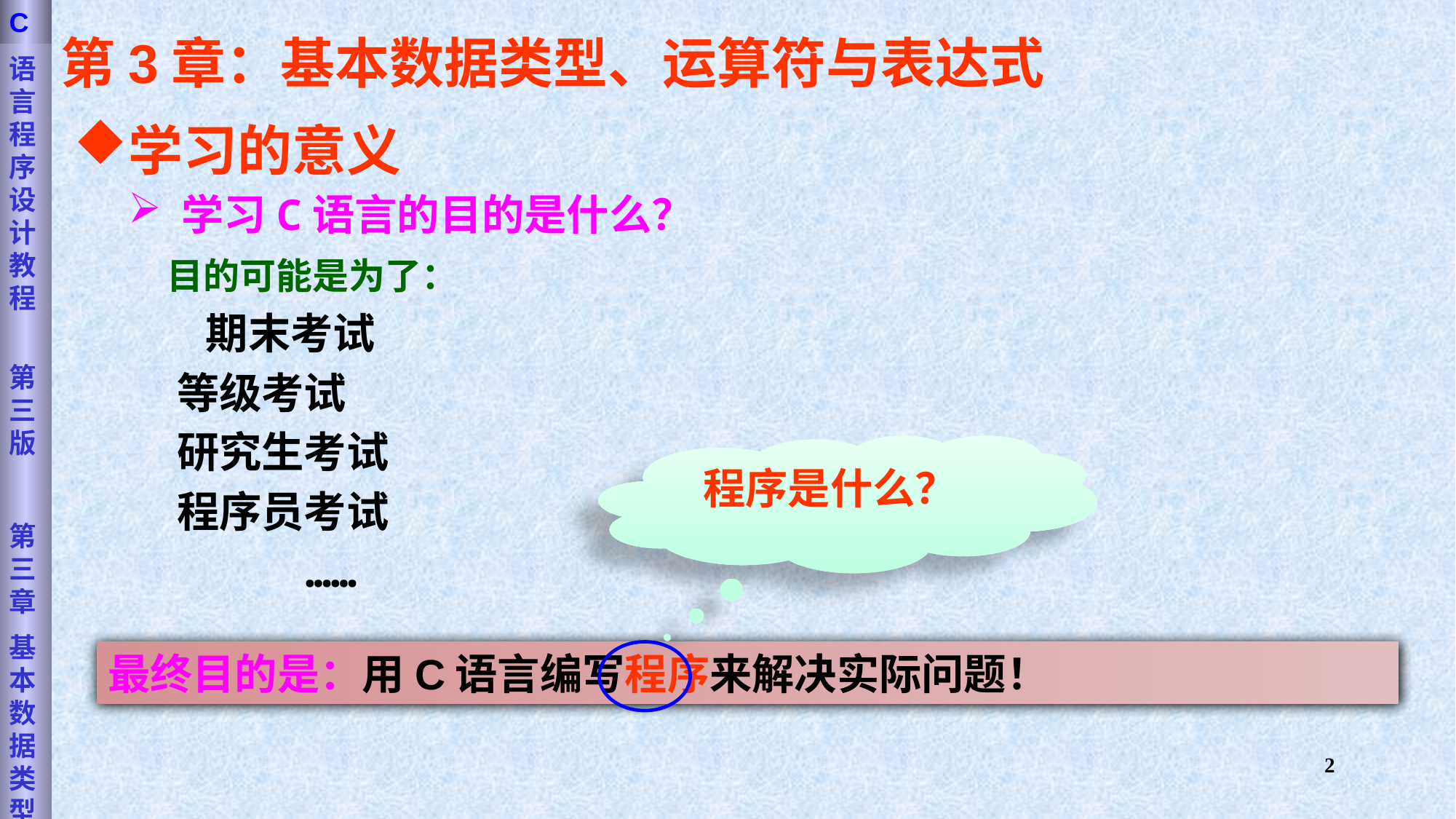

语言程序设计教程
第三版

第三章
基本数据类型
C
第3章：基本数据类型、运算符与表达式
学习的意义
 学习C语言的目的是什么？
   目的可能是为了：
       期末考试
    等级考试
    研究生考试
    程序员考试
       ……
程序是什么？
最终目的是：用C语言编写程序来解决实际问题！

2